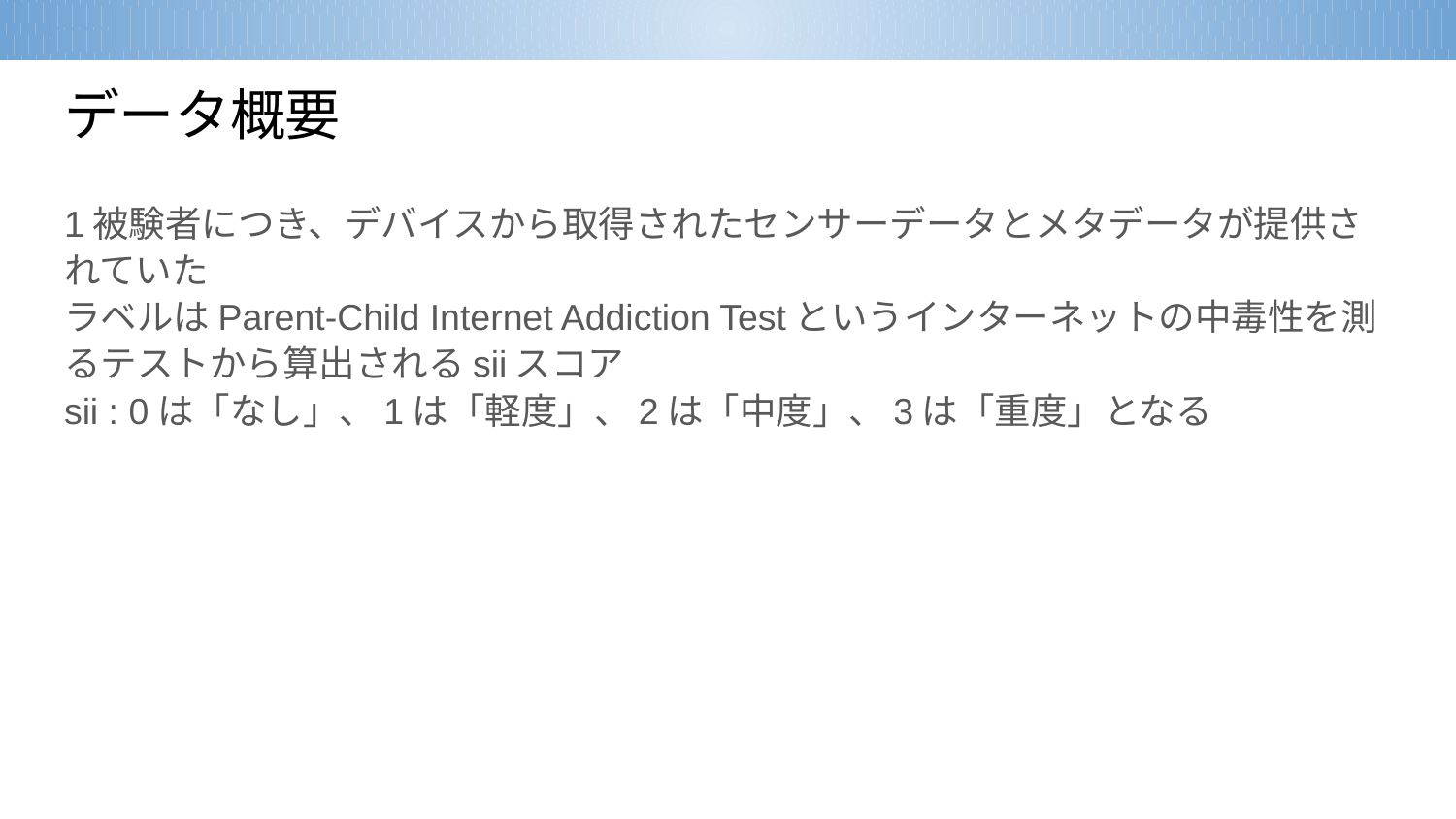

# データ概要
1被験者につき、デバイスから取得されたセンサーデータとメタデータが提供されていた
ラベルはParent-Child Internet Addiction Testというインターネットの中毒性を測るテストから算出されるsiiスコア
sii : 0は「なし」、1は「軽度」、2は「中度」、3は「重度」となる